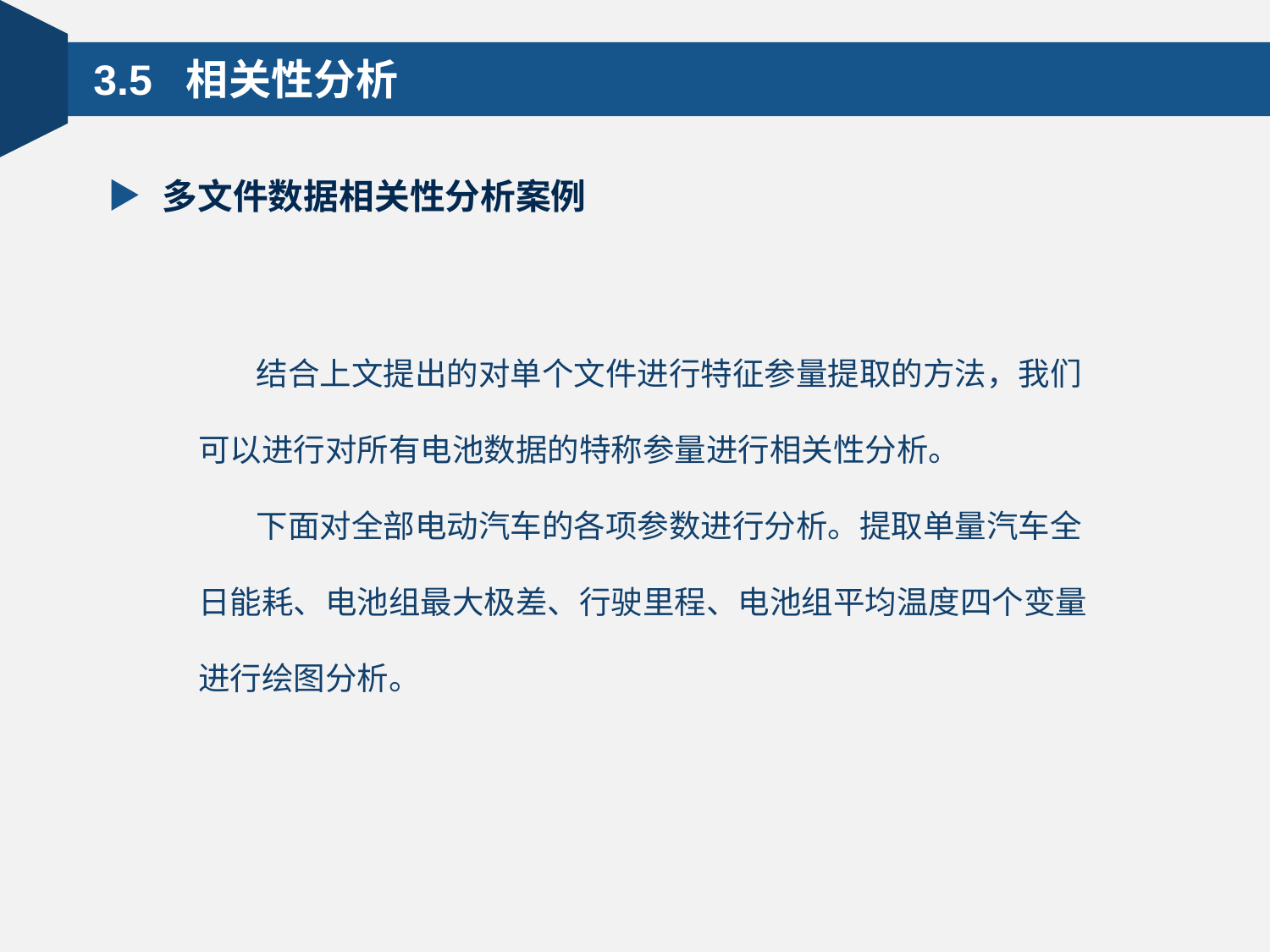

3.5  相关性分析
多文件数据相关性分析案例

       结合上文提出的对单个文件进行特征参量提取的方法，我们可以进行对所有电池数据的特称参量进行相关性分析。
       下面对全部电动汽车的各项参数进行分析。提取单量汽车全日能耗、电池组最大极差、行驶里程、电池组平均温度四个变量进行绘图分析。